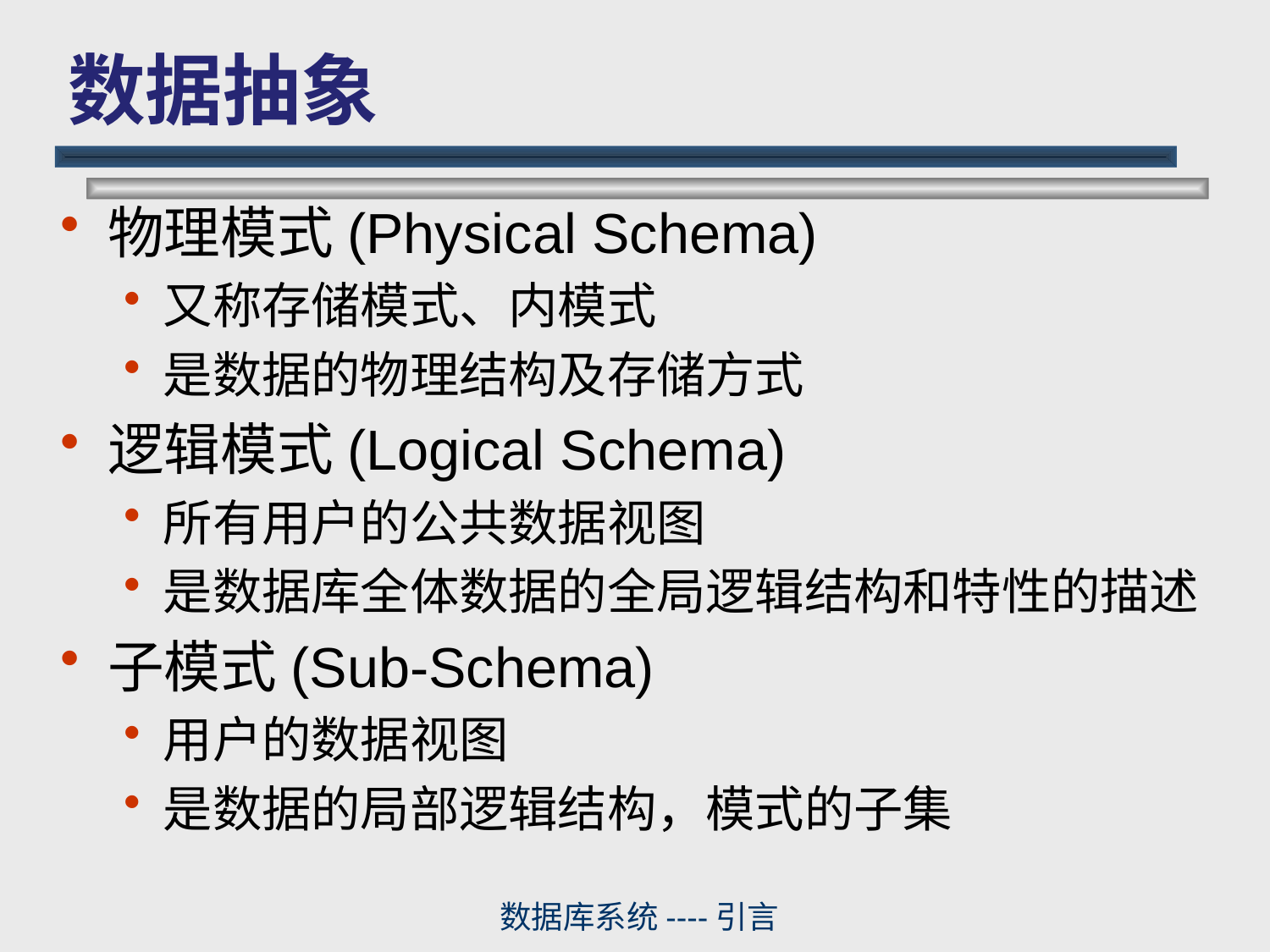

# 数据抽象
物理模式(Physical Schema)
又称存储模式、内模式
是数据的物理结构及存储方式
逻辑模式(Logical Schema)
所有用户的公共数据视图
是数据库全体数据的全局逻辑结构和特性的描述
子模式(Sub-Schema)
用户的数据视图
是数据的局部逻辑结构，模式的子集
数据库系统----引言